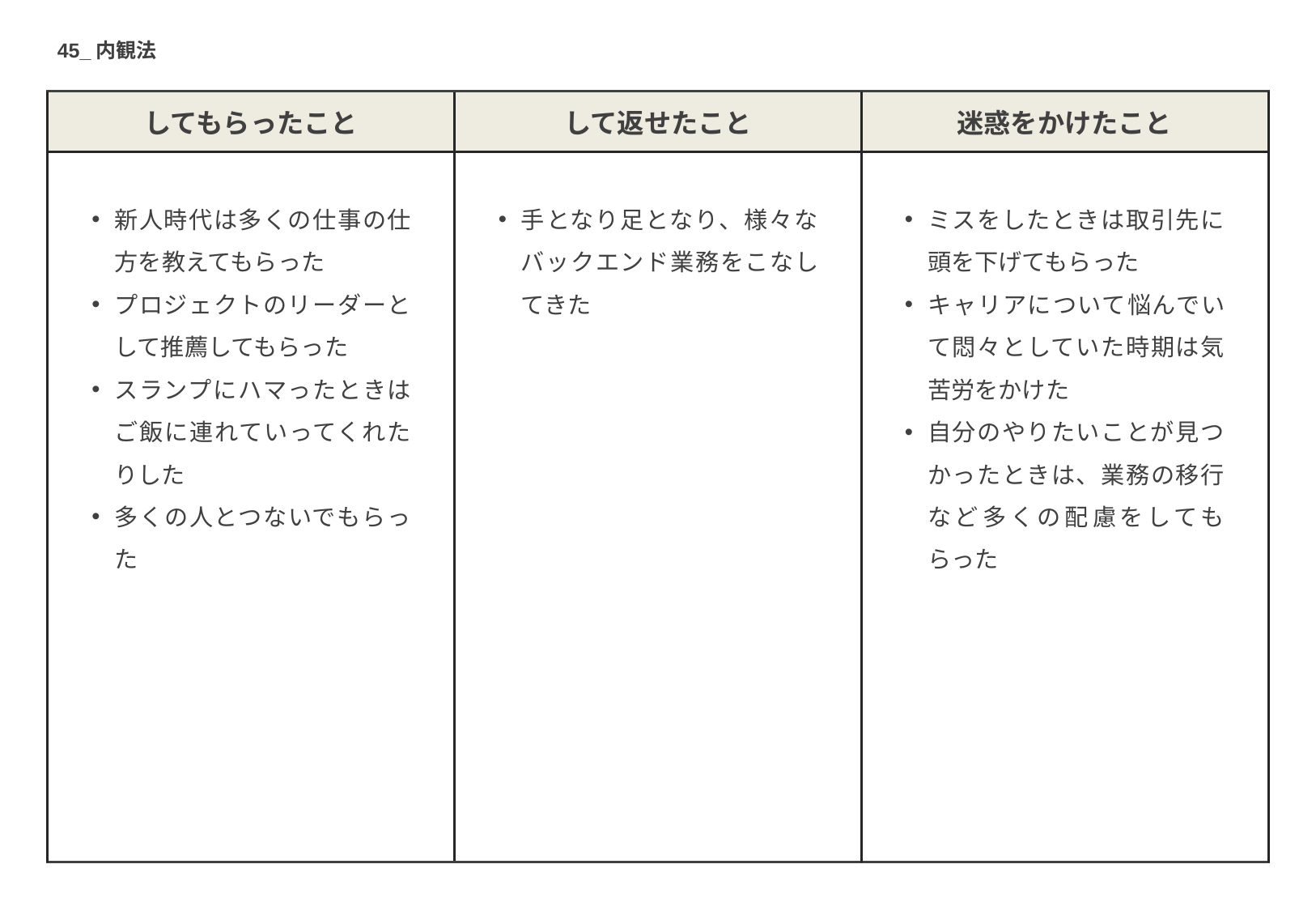

45_内観法

してもらったこと
して返せたこと
迷惑をかけたこと
新人時代は多くの仕事の仕方を教えてもらった
プロジェクトのリーダーとして推薦してもらった
スランプにハマったときはご飯に連れていってくれたりした
多くの人とつないでもらった
手となり足となり、様々なバックエンド業務をこなしてきた
ミスをしたときは取引先に頭を下げてもらった
キャリアについて悩んでいて悶々としていた時期は気苦労をかけた
自分のやりたいことが見つかったときは、業務の移行など多くの配慮をしてもらった